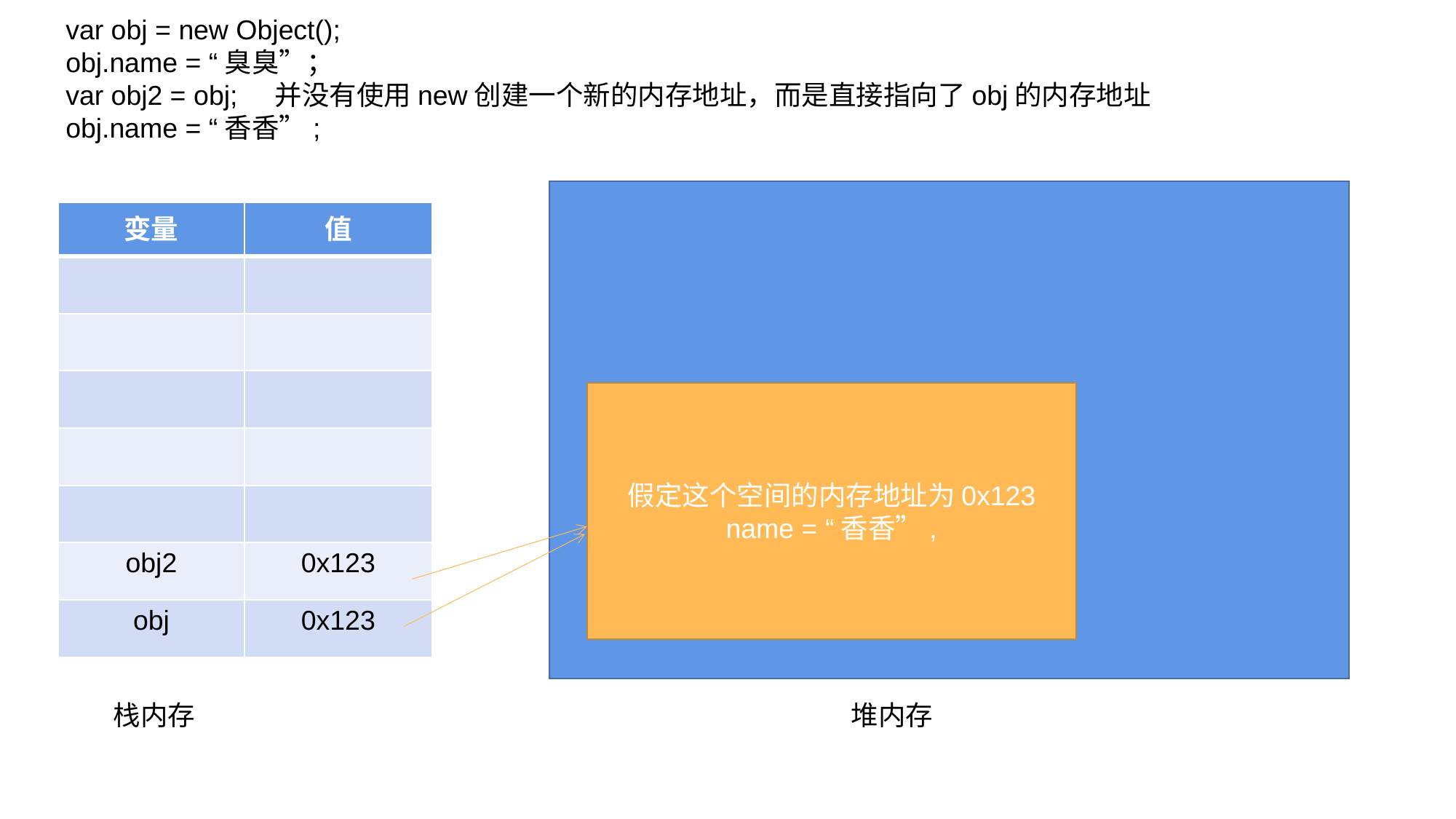

var obj = new Object();
obj.name = “臭臭”；
var obj2 = obj;    并没有使用new创建一个新的内存地址，而是直接指向了obj的内存地址
obj.name = “香香”;

| 变量 | 值 |
| --- | --- |
|  |  |
|  |  |
|  |  |
|  |  |
|  |  |
| obj2 | 0x123 |
| obj | 0x123 |
假定这个空间的内存地址为0x123
name = “香香”,
栈内存
堆内存